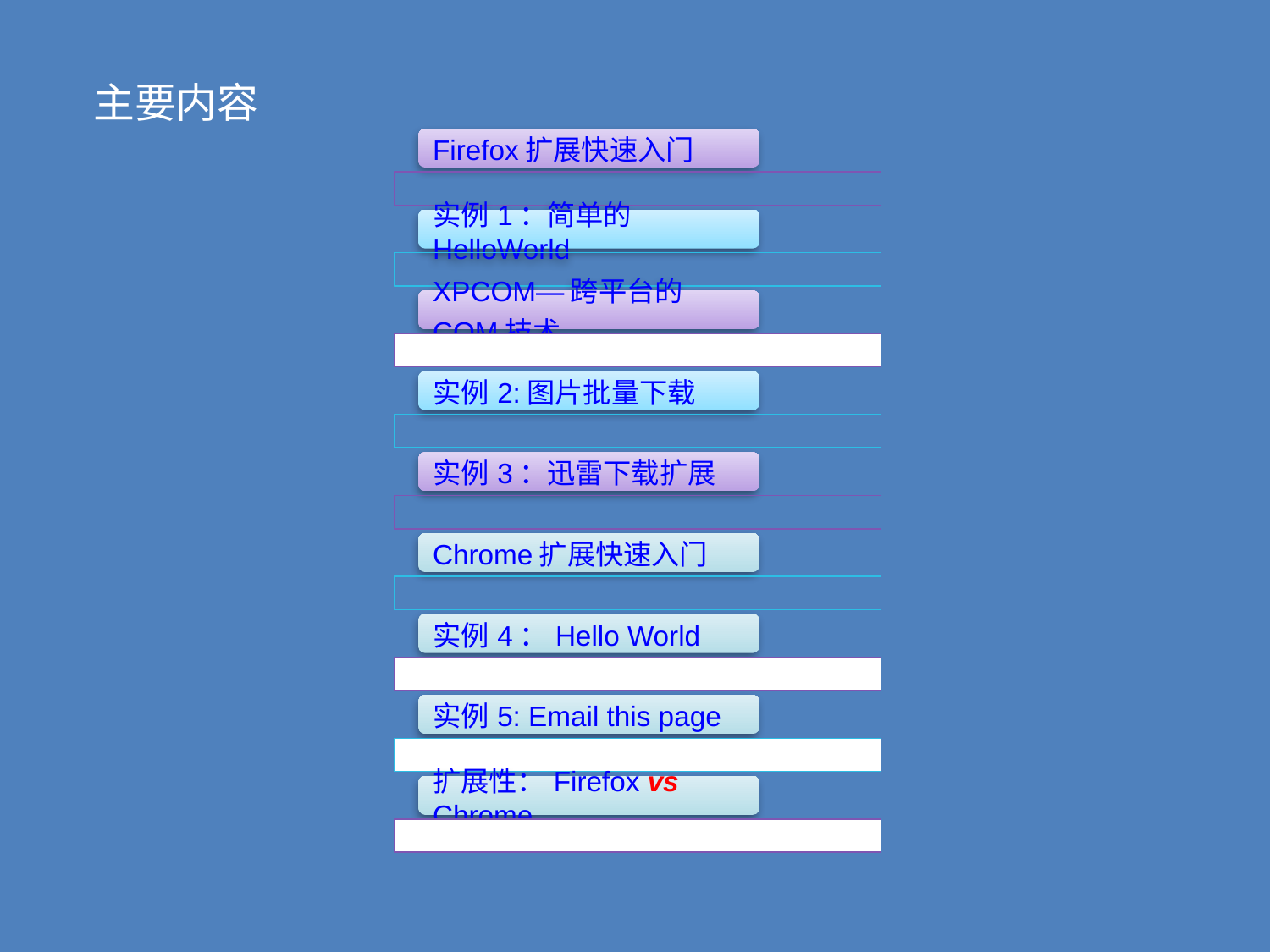

# 主要内容
Firefox扩展快速入门
实例1：简单的HelloWorld
实例2:图片批量下载
实例3：迅雷下载扩展
Chrome扩展快速入门
实例4：Hello World
扩展性：Firefox vs Chrome
XPCOM—跨平台的COM技术
实例5: Email this page